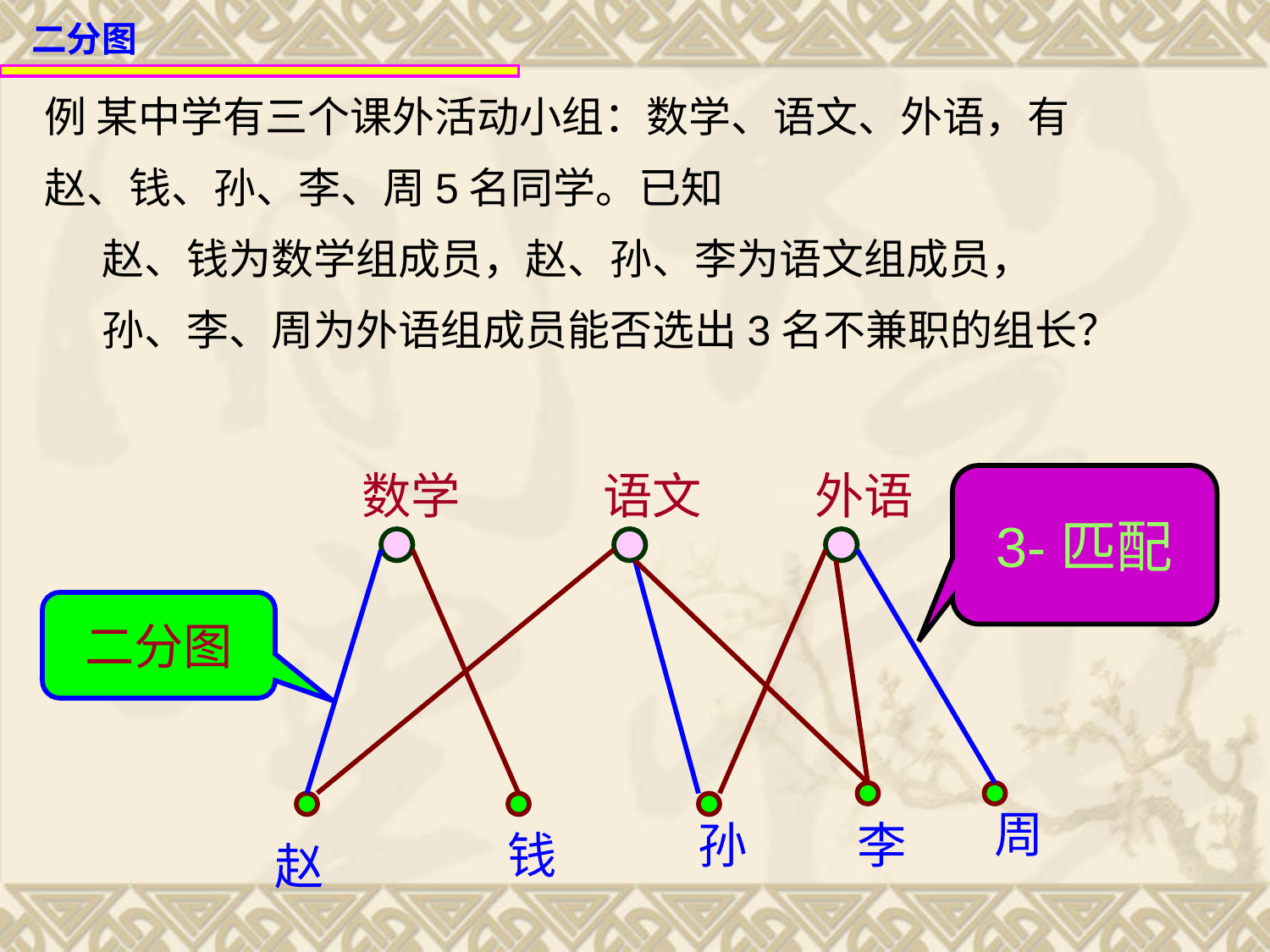

二分图
例 某中学有三个课外活动小组：数学、语文、外语，有
赵、钱、孙、李、周5名同学。已知
     赵、钱为数学组成员，赵、孙、李为语文组成员，
     孙、李、周为外语组成员能否选出3名不兼职的组长？

数学
语文
外语
3-匹配

二分图

周
孙
李
钱
赵